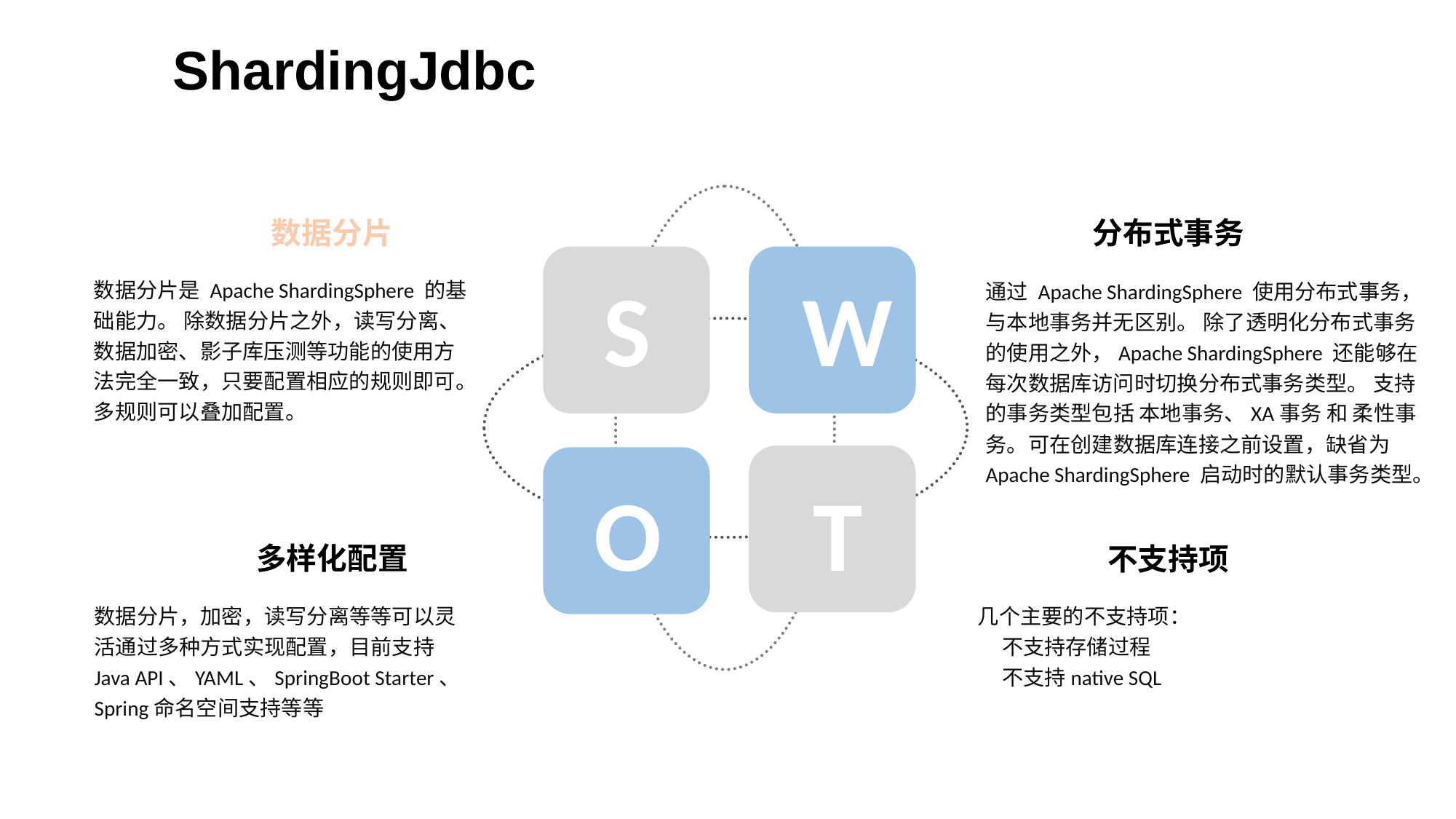

ShardingJdbc
数据分片
数据分片是 Apache ShardingSphere 的基础能力。 除数据分片之外，读写分离、数据加密、影子库压测等功能的使用方法完全一致，只要配置相应的规则即可。多规则可以叠加配置。
多样化配置
数据分片，加密，读写分离等等可以灵活通过多种方式实现配置，目前支持Java API、YAML、SpringBoot Starter、Spring命名空间支持等等
分布式事务
通过 Apache ShardingSphere 使用分布式事务，与本地事务并无区别。 除了透明化分布式事务的使用之外，Apache ShardingSphere 还能够在每次数据库访问时切换分布式事务类型。 支持的事务类型包括 本地事务、XA事务 和 柔性事务。可在创建数据库连接之前设置，缺省为 Apache ShardingSphere 启动时的默认事务类型。
不支持项
几个主要的不支持项：
    不支持存储过程
    不支持native SQL

S
W

O
T